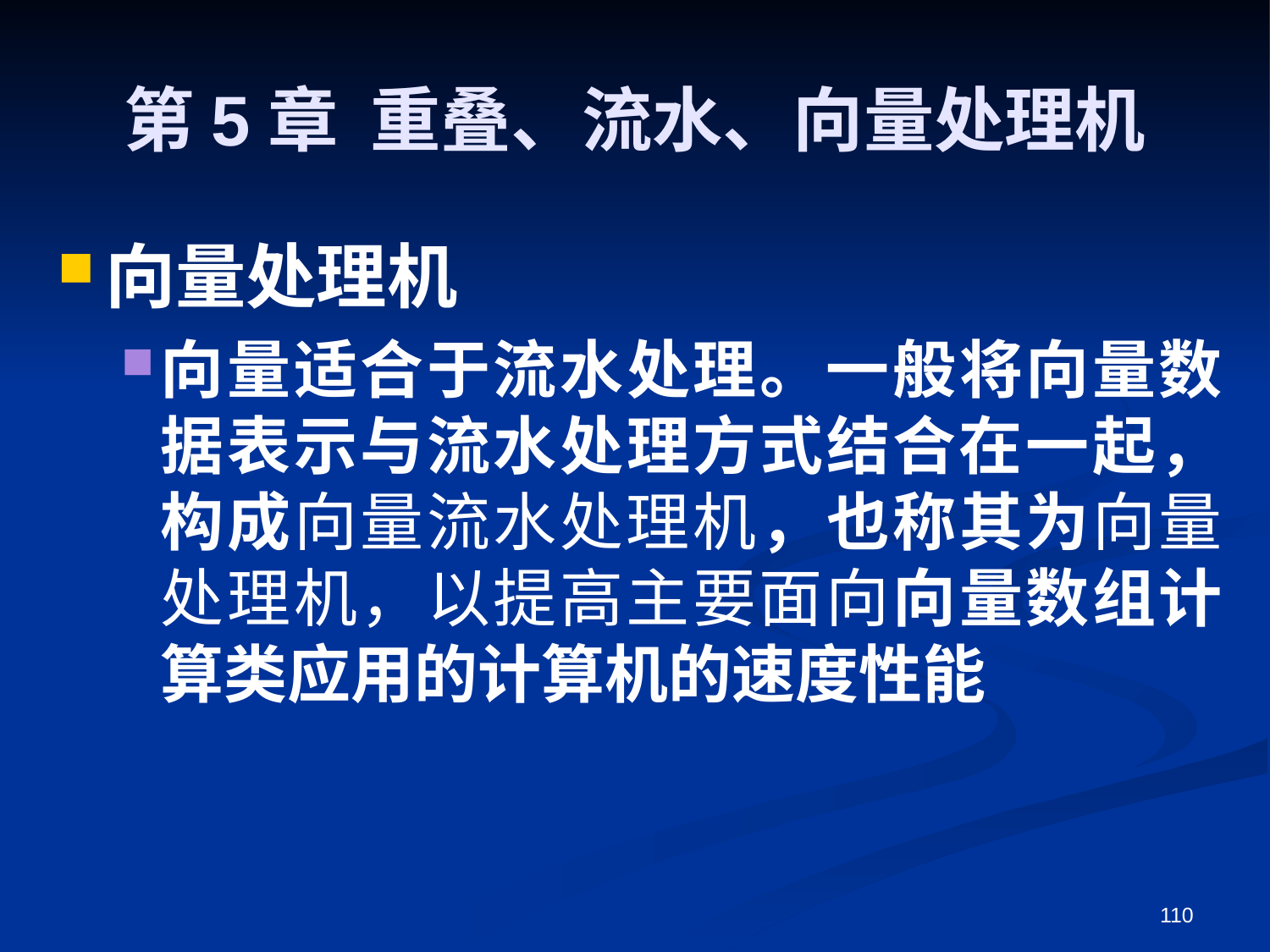

# 第5章  重叠、流水、向量处理机
向量处理机
向量适合于流水处理。一般将向量数据表示与流水处理方式结合在一起，构成向量流水处理机，也称其为向量处理机，以提高主要面向向量数组计算类应用的计算机的速度性能
110